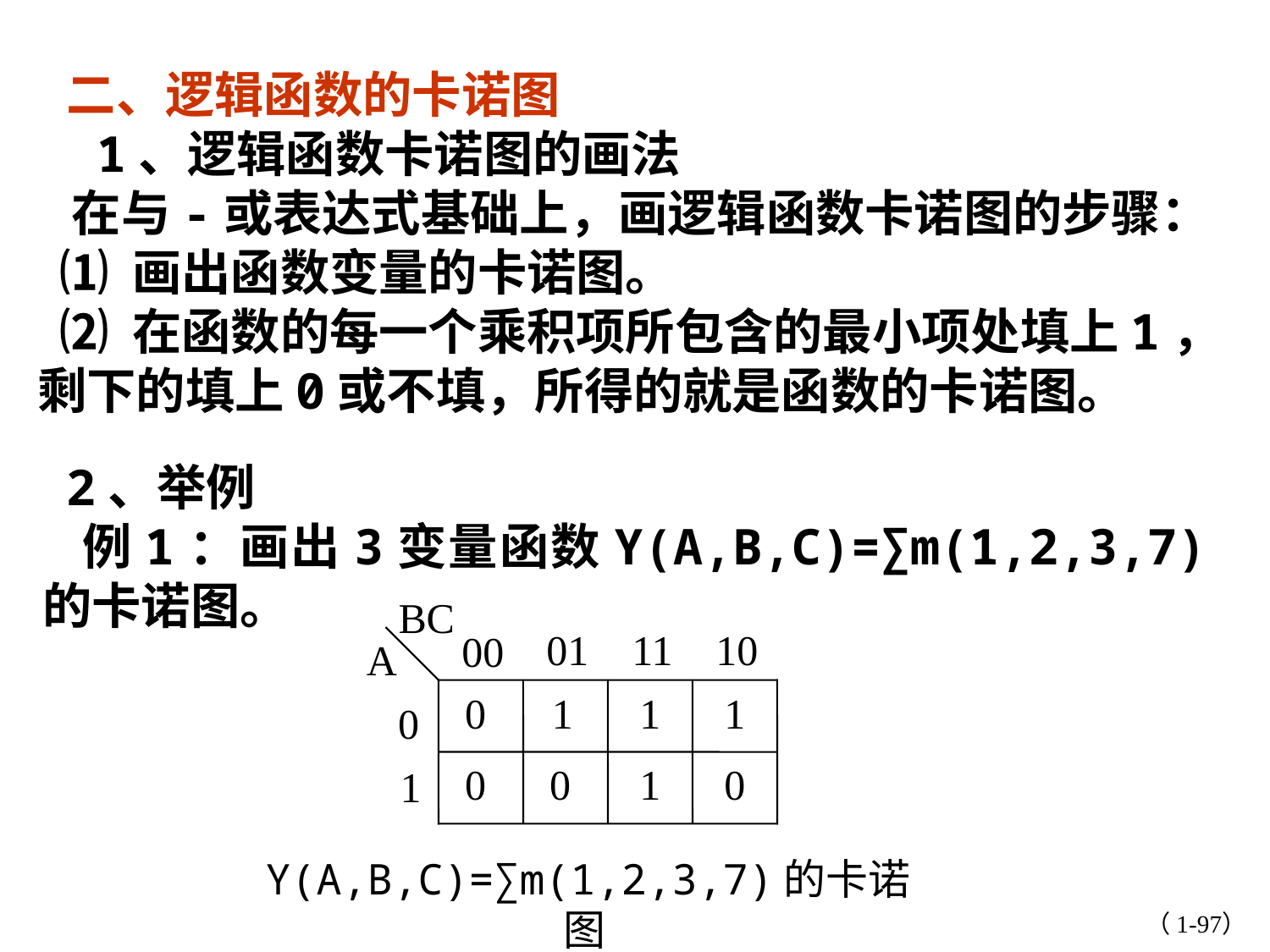

二、逻辑函数的卡诺图
  1、逻辑函数卡诺图的画法
  在与-或表达式基础上，画逻辑函数卡诺图的步骤：
  ⑴ 画出函数变量的卡诺图。
  ⑵ 在函数的每一个乘积项所包含的最小项处填上1，剩下的填上0或不填，所得的就是函数的卡诺图。
  2、举例
  例1：画出3变量函数Y(A,B,C)=∑m(1,2,3,7)的卡诺图。
BC
01
11
10
00
A

0

1

1

1

0
0

0
1
0
1

Y(A,B,C)=∑m(1,2,3,7)的卡诺图
（1-97）